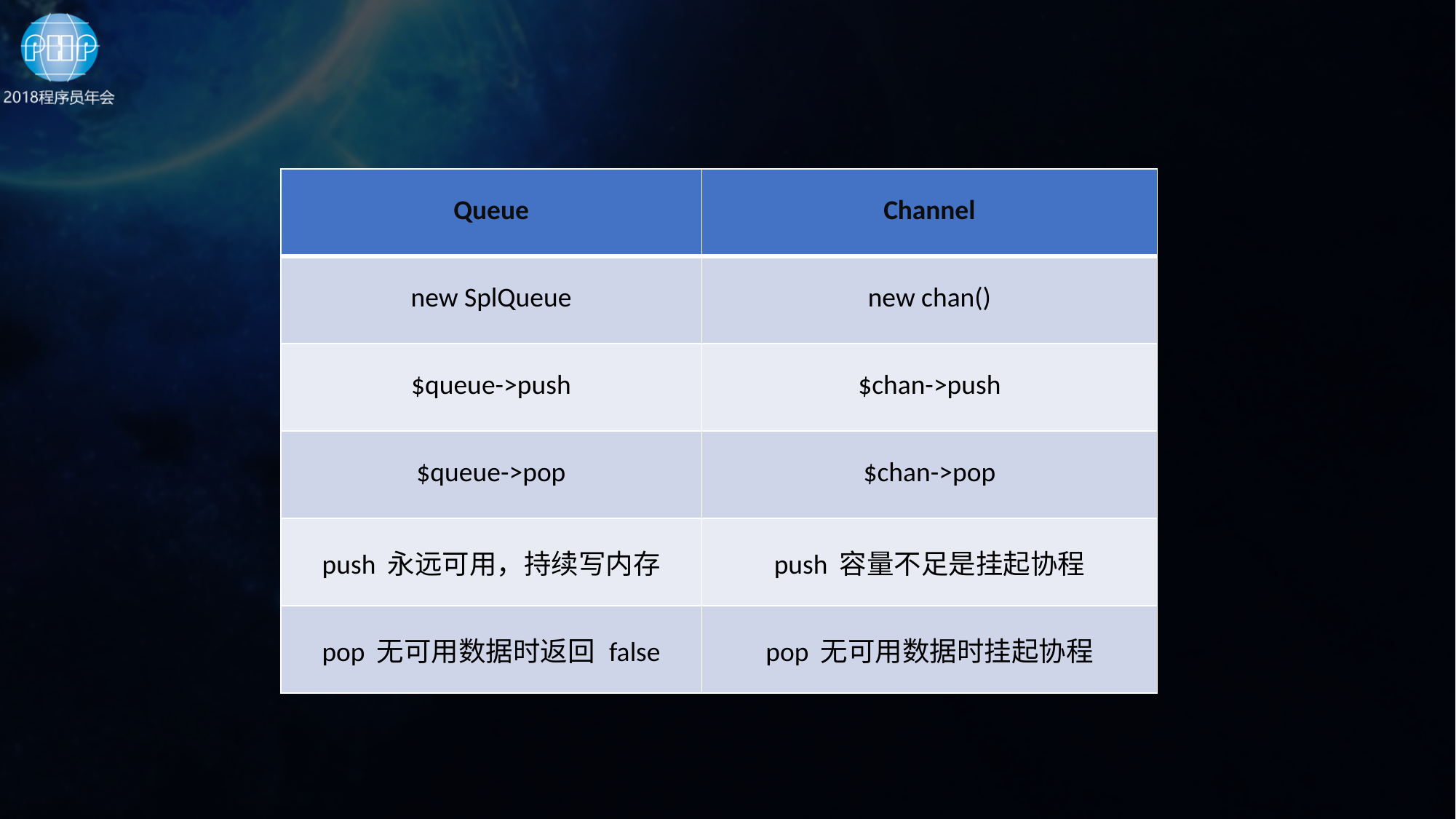

| Queue | Channel |
| --- | --- |
| new SplQueue | new chan() |
| $queue->push | $chan->push |
| $queue->pop | $chan->pop |
| push 永远可用，持续写内存 | push 容量不足是挂起协程 |
| pop 无可用数据时返回 false | pop 无可用数据时挂起协程 |